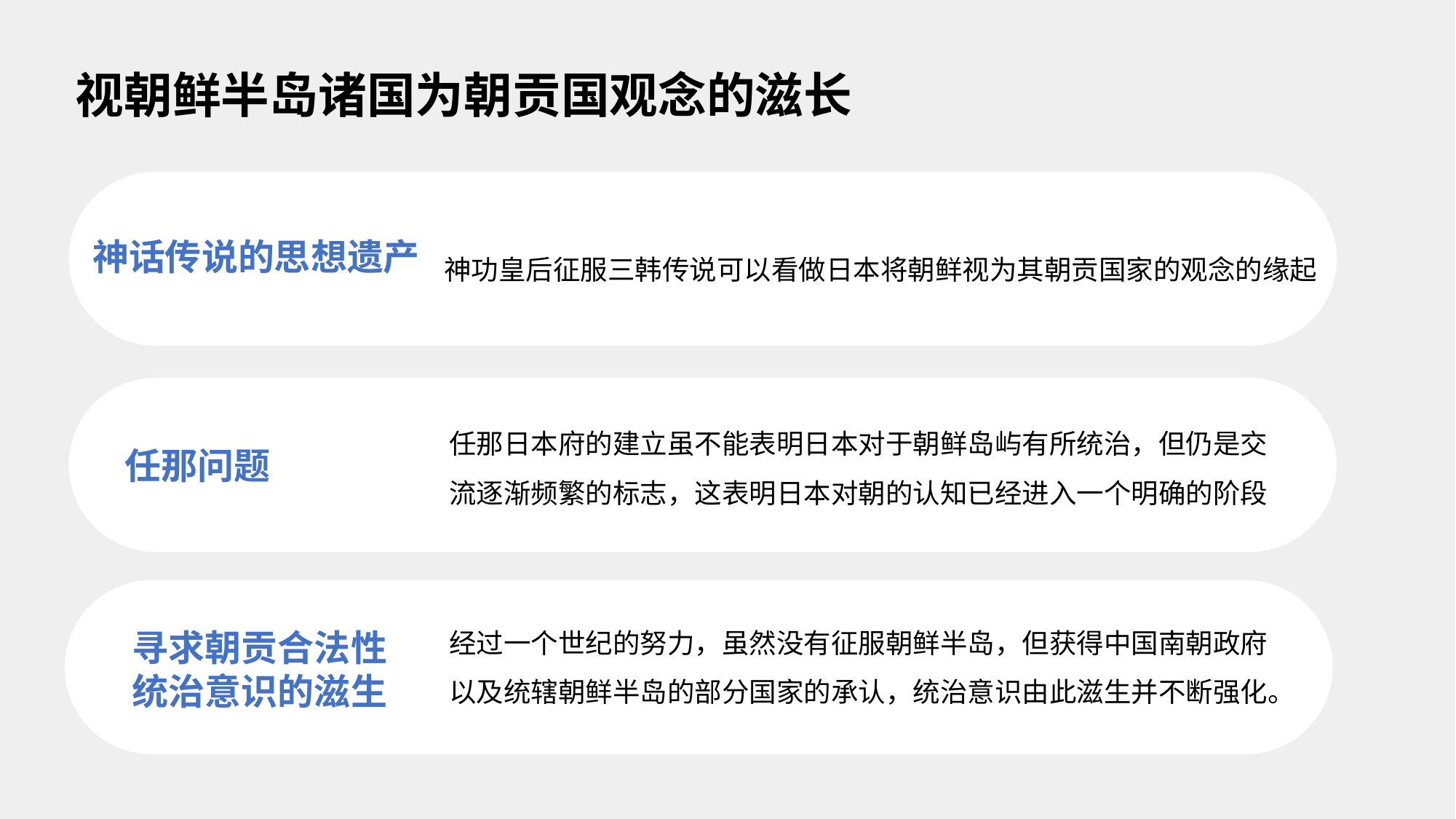

视朝鲜半岛诸国为朝贡国观念的滋长

 神话传说的思想遗产
神功皇后征服三韩传说可以看做日本将朝鲜视为其朝贡国家的观念的缘起

任那日本府的建立虽不能表明日本对于朝鲜岛屿有所统治，但仍是交流逐渐频繁的标志，这表明日本对朝的认知已经进入一个明确的阶段
 任那问题

经过一个世纪的努力，虽然没有征服朝鲜半岛，但获得中国南朝政府以及统辖朝鲜半岛的部分国家的承认，统治意识由此滋生并不断强化。
 寻求朝贡合法性
 统治意识的滋生